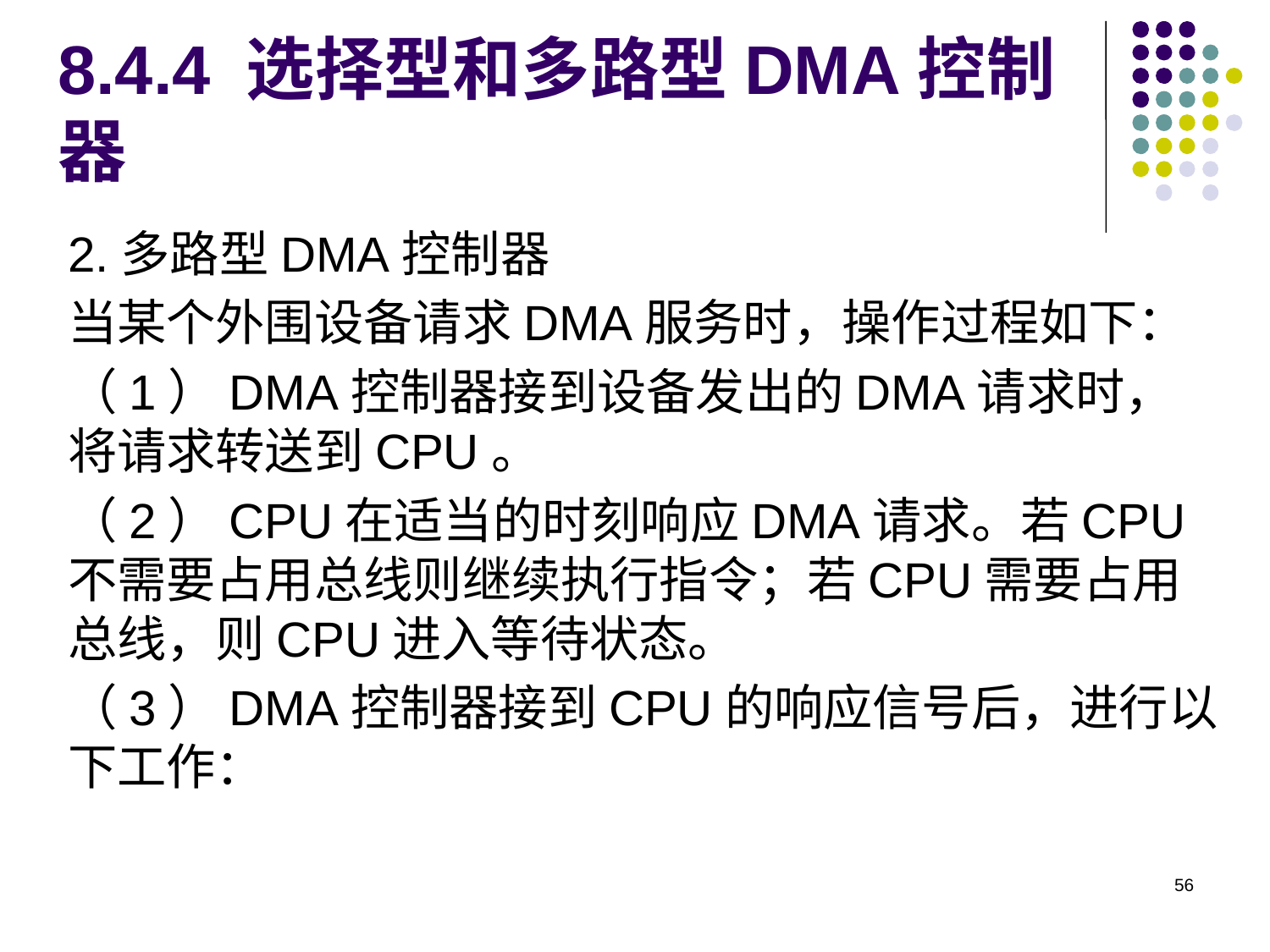

# 8.4.4 选择型和多路型DMA控制器
2.多路型DMA控制器
当某个外围设备请求DMA服务时，操作过程如下：
（1）DMA控制器接到设备发出的DMA请求时，将请求转送到CPU。
（2）CPU在适当的时刻响应DMA请求。若CPU不需要占用总线则继续执行指令；若CPU需要占用总线，则CPU进入等待状态。
（3）DMA控制器接到CPU的响应信号后，进行以下工作：
56